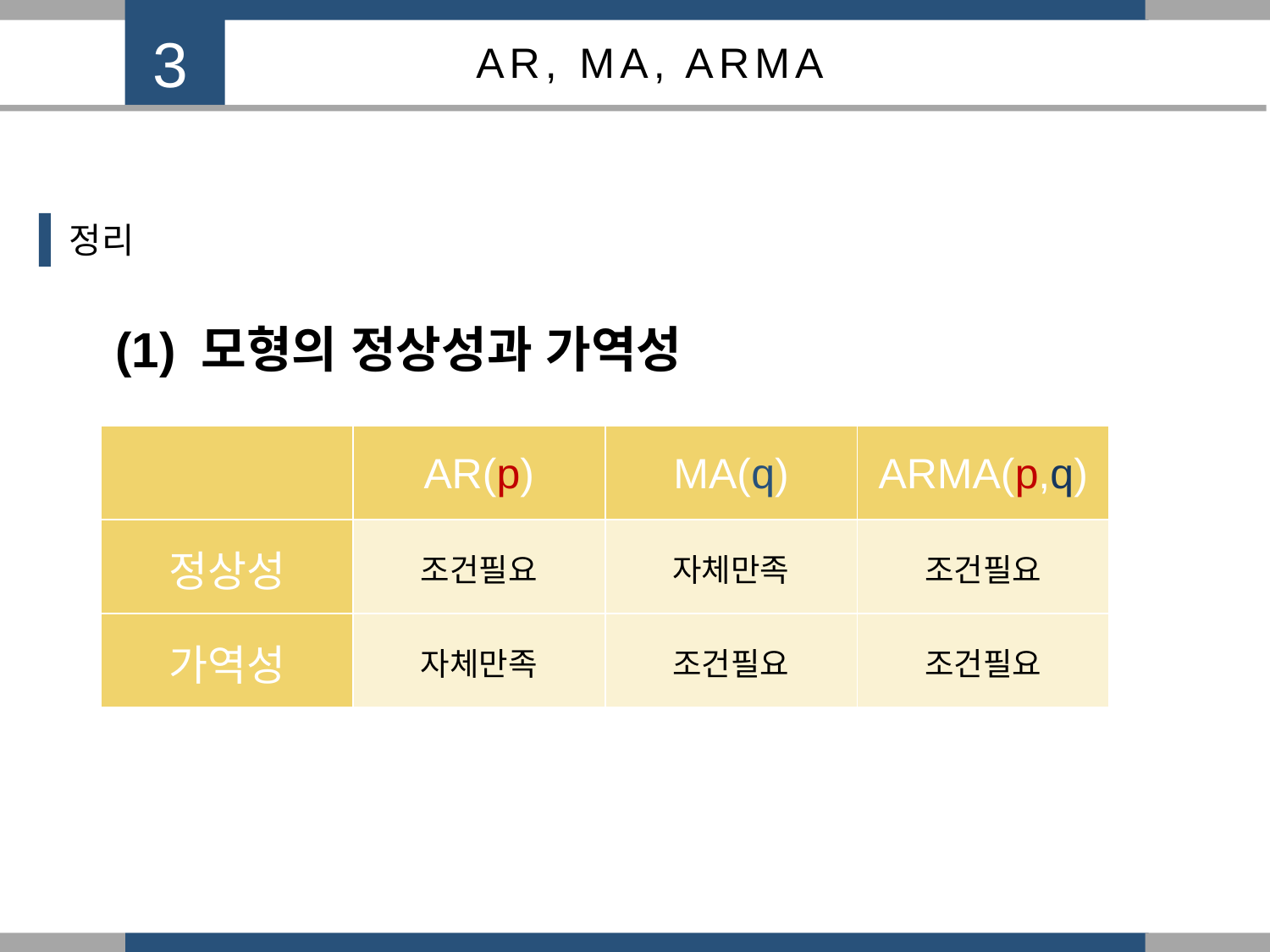

3
AR, MA, ARMA

정리

(1) 모형의 정상성과 가역성
|  | AR(p) | MA(q) | ARMA(p,q) |
| --- | --- | --- | --- |
| 정상성 | 조건필요 | 자체만족 | 조건필요 |
| 가역성 | 자체만족 | 조건필요 | 조건필요 |